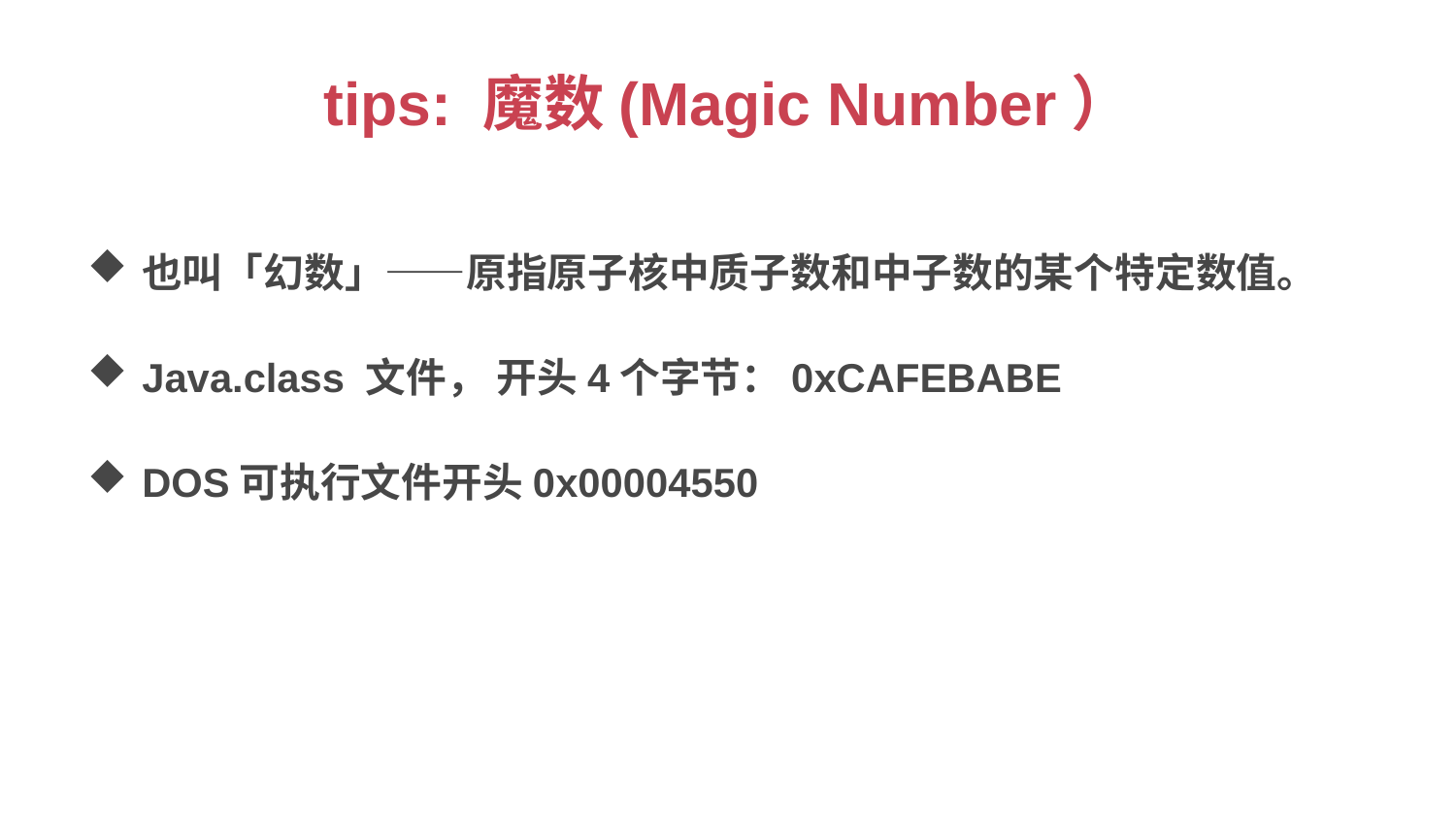

# tips: 魔数(Magic Number）
也叫「幻数」——原指原子核中质子数和中子数的某个特定数值。
Java.class 文件， 开头4个字节：0xCAFEBABE
DOS可执行文件开头0x00004550